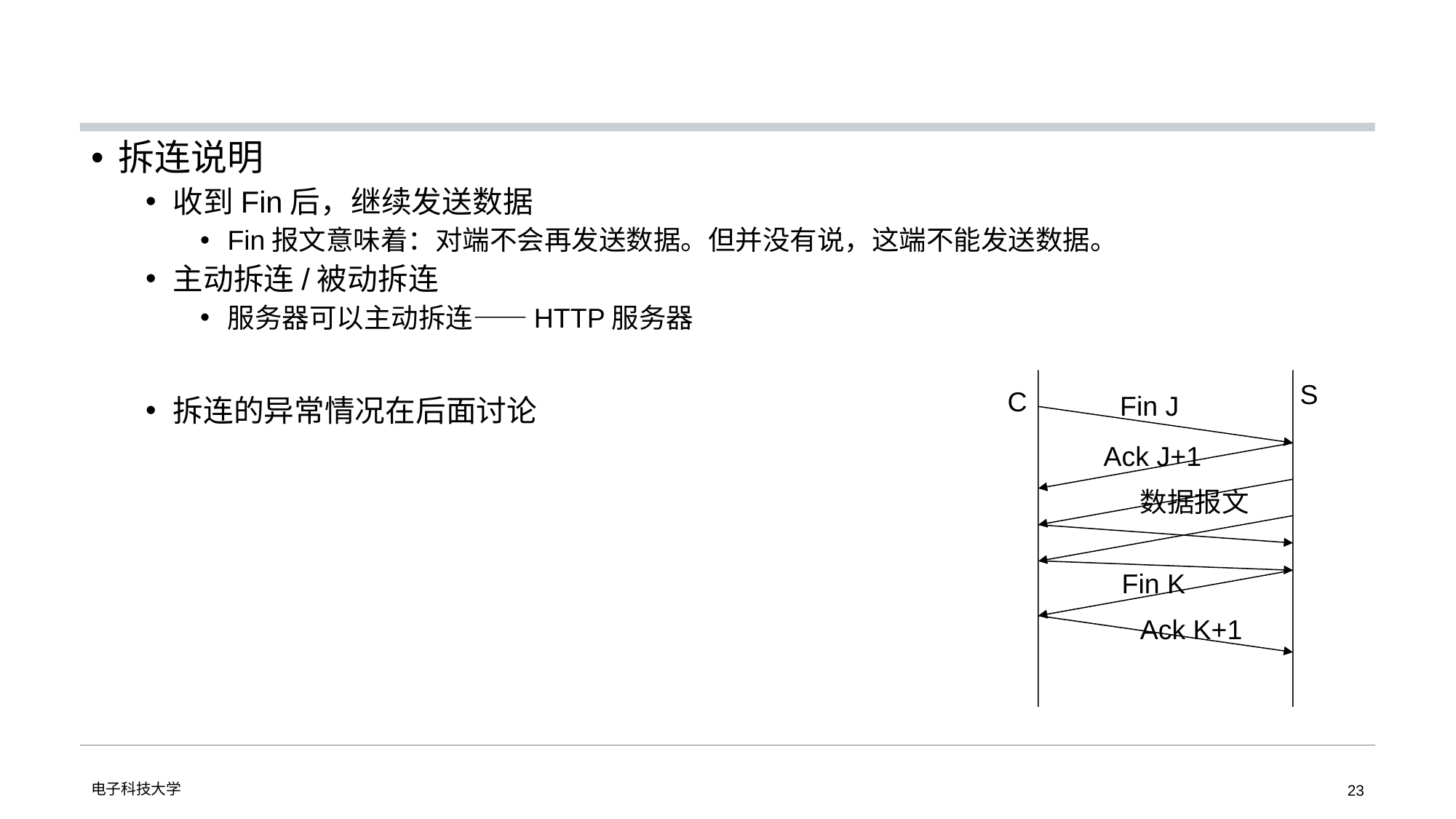

#
拆连说明
收到Fin后，继续发送数据
Fin报文意味着：对端不会再发送数据。但并没有说，这端不能发送数据。
主动拆连/被动拆连
服务器可以主动拆连——HTTP服务器

拆连的异常情况在后面讨论

S
C
Fin J

Ack J+1

数据报文

Fin K

Ack K+1

电子科技大学
23